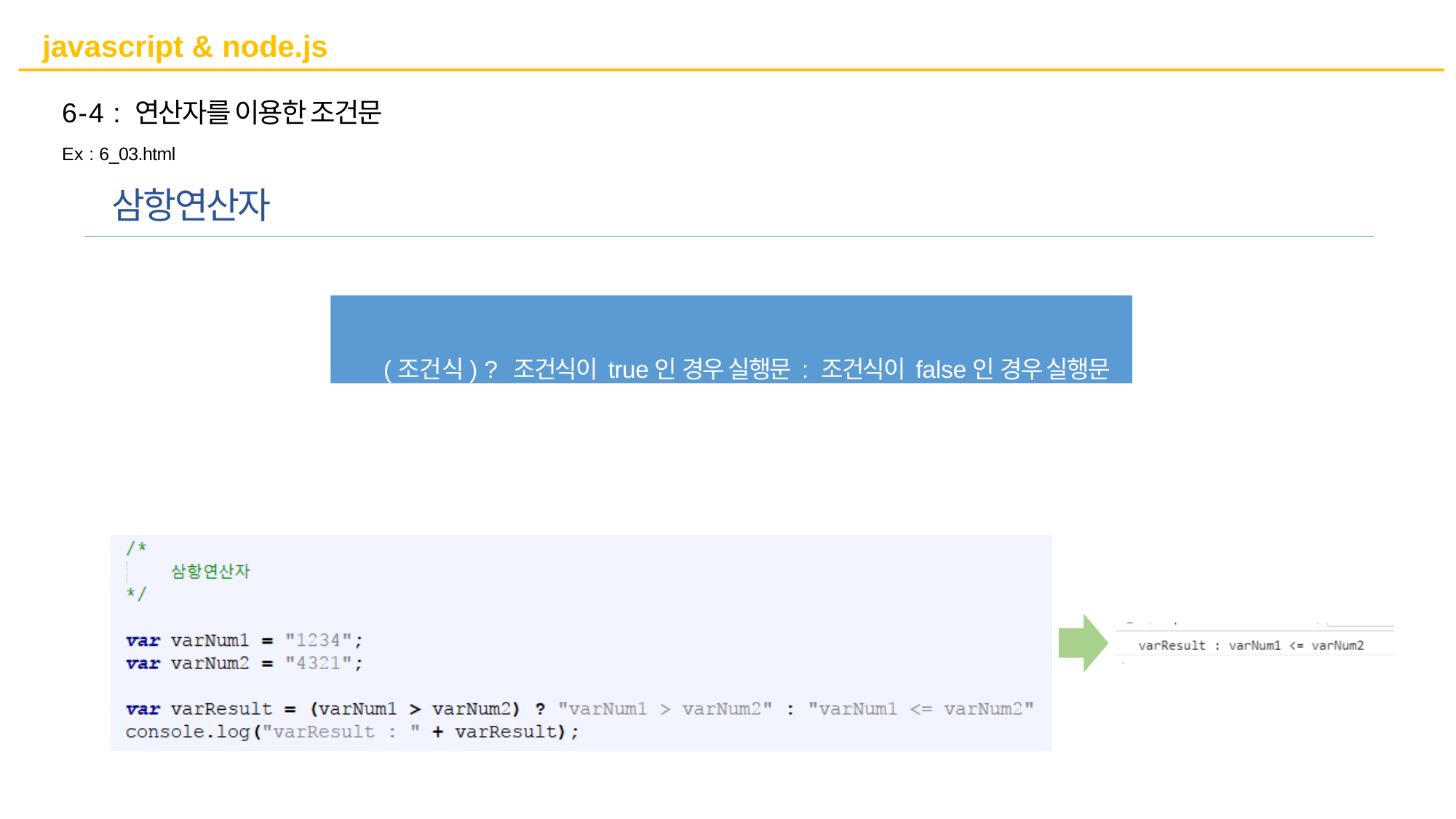

# javascript & node.js

6-4 : 연산자를 이용한 조건문
Ex : 6_03.html
삼항연산자

(조건식) ? 조건식이 true인 경우 실행문 : 조건식이 false인 경우 실행문